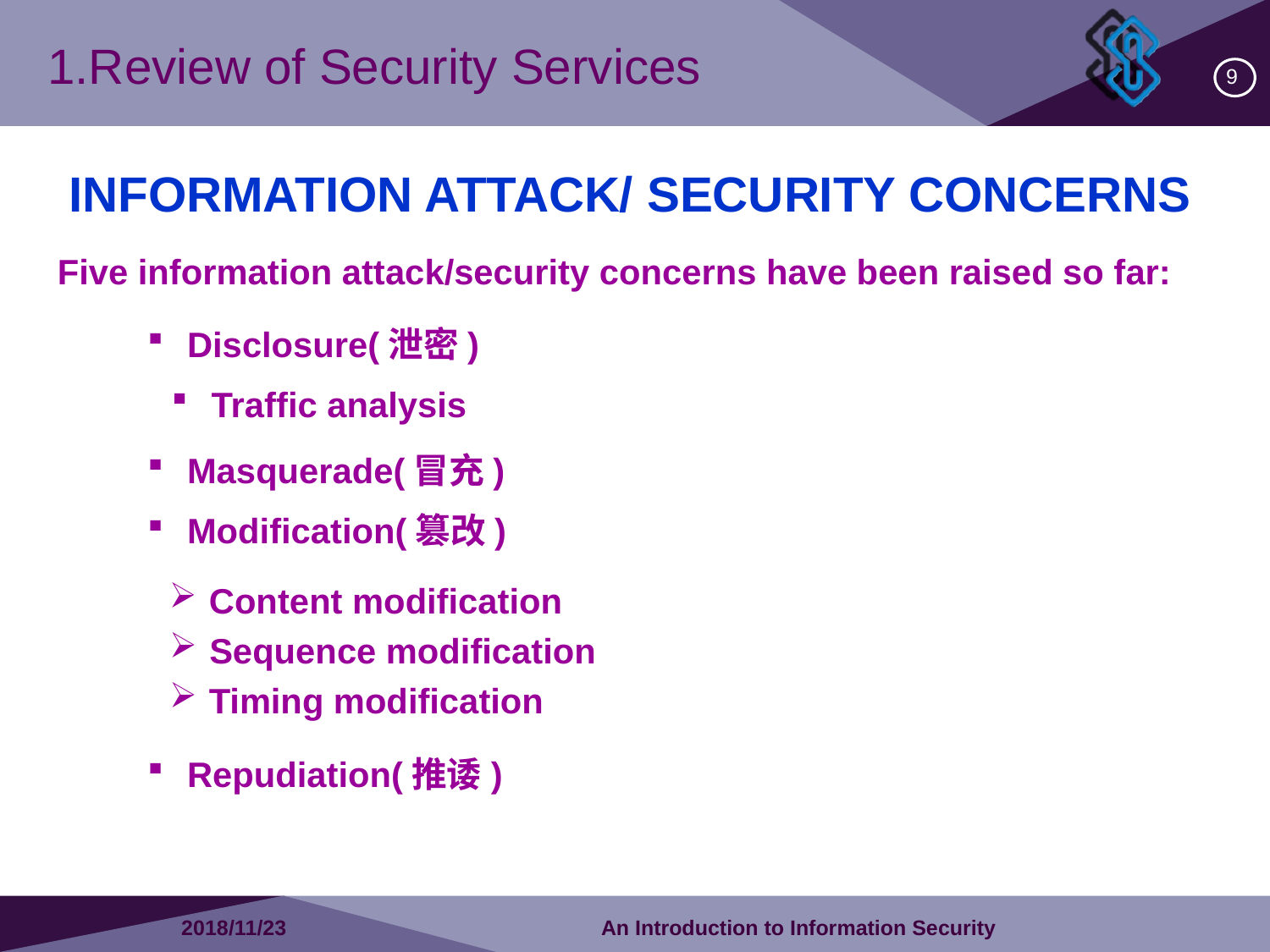

1.Review of Security Services
9
INFORMATION ATTACK/ SECURITY CONCERNS
Five information attack/security concerns have been raised so far:
 Disclosure(泄密)
 Traffic analysis
 Masquerade(冒充)
 Modification(篡改)
 Content modification
 Sequence modification
 Timing modification
 Repudiation(推诿)
2018/11/23
An Introduction to Information Security